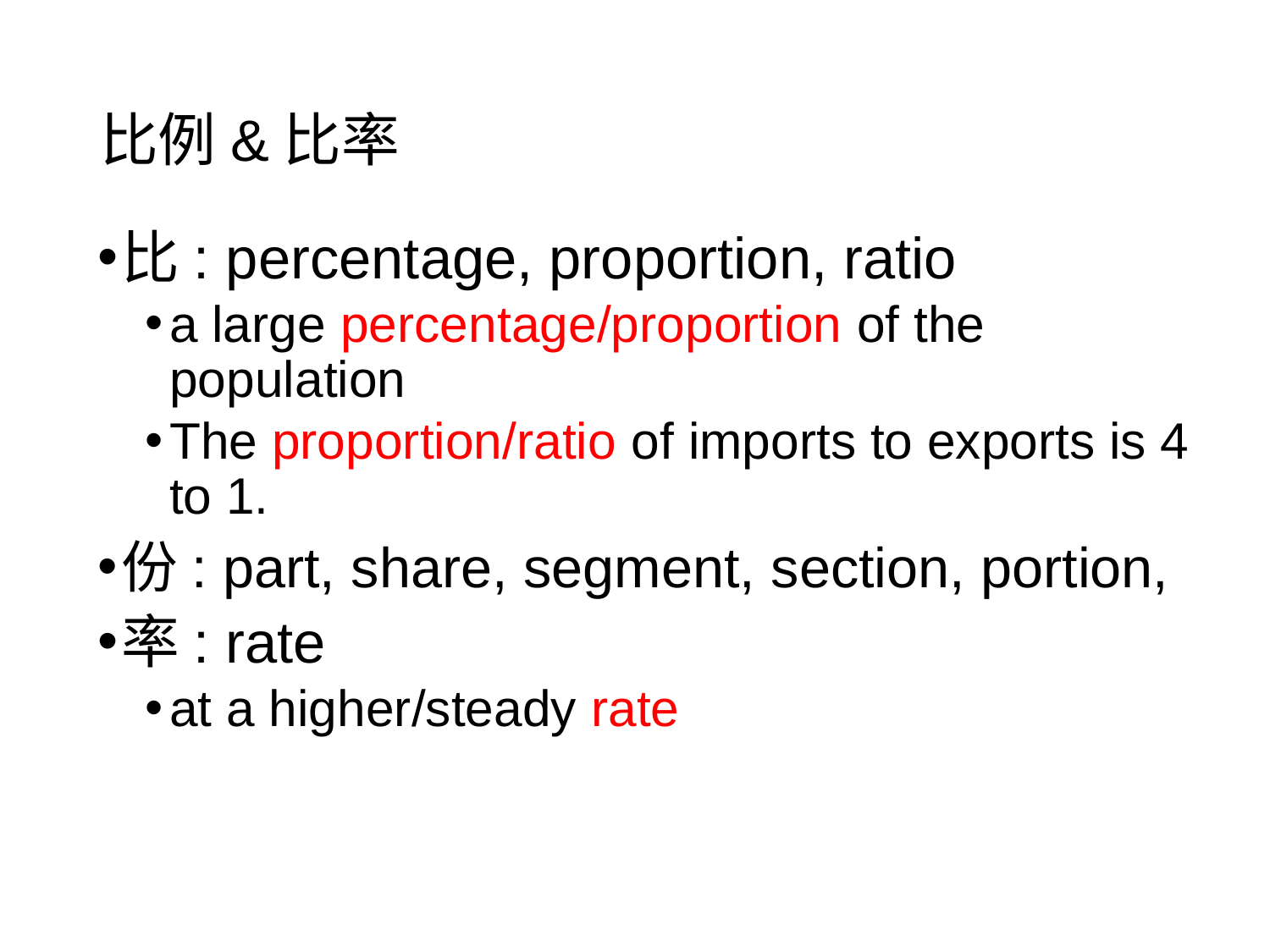

# 比例&比率
比: percentage, proportion, ratio
a large percentage/proportion of the population
The proportion/ratio of imports to exports is 4 to 1.
份: part, share, segment, section, portion,
率: rate
at a higher/steady rate